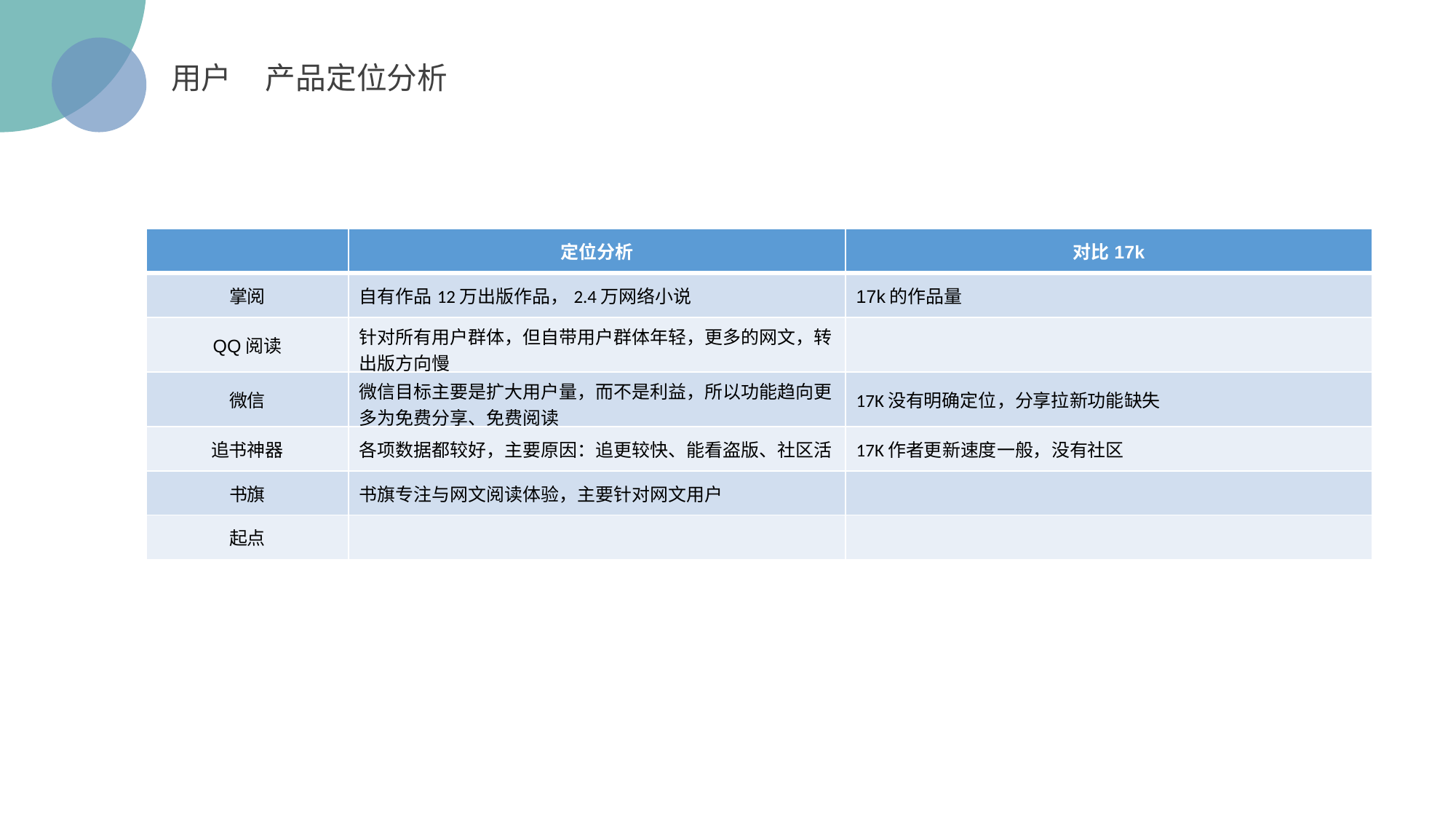

用户     产品定位分析
|  | 定位分析 | 对比17k |
| --- | --- | --- |
| 掌阅 | 自有作品12万出版作品，2.4万网络小说 | 17k的作品量 |
| QQ阅读 | 针对所有用户群体，但自带用户群体年轻，更多的网文，转出版方向慢 |  |
| 微信 | 微信目标主要是扩大用户量，而不是利益，所以功能趋向更多为免费分享、免费阅读 | 17K没有明确定位，分享拉新功能缺失 |
| 追书神器 | 各项数据都较好，主要原因：追更较快、能看盗版、社区活 | 17K作者更新速度一般，没有社区 |
| 书旗 | 书旗专注与网文阅读体验，主要针对网文用户 |  |
| 起点 |  |  |